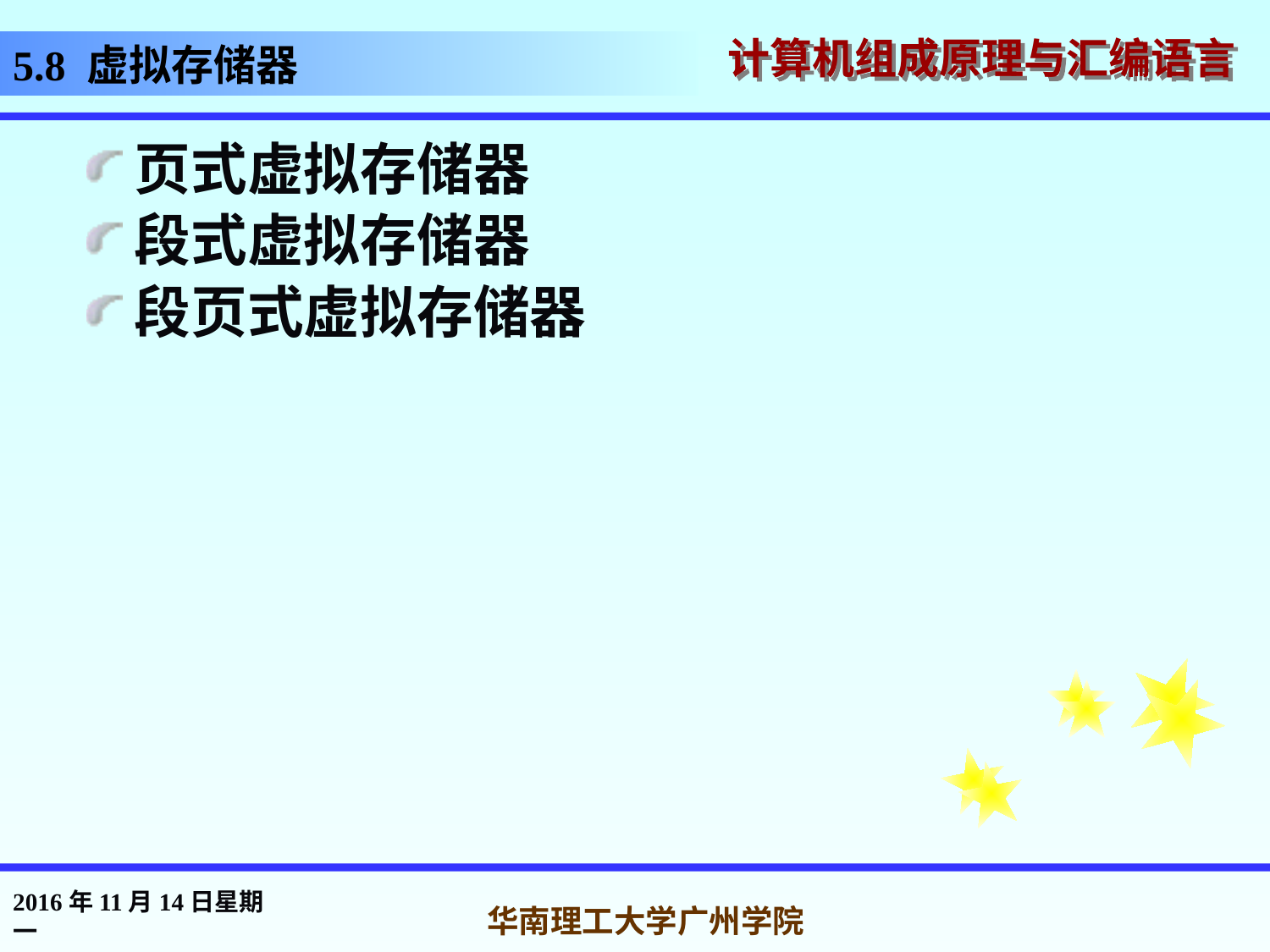

# 5.8 虚拟存储器
页式虚拟存储器
段式虚拟存储器
段页式虚拟存储器
2016年11月14日星期一
华南理工大学广州学院